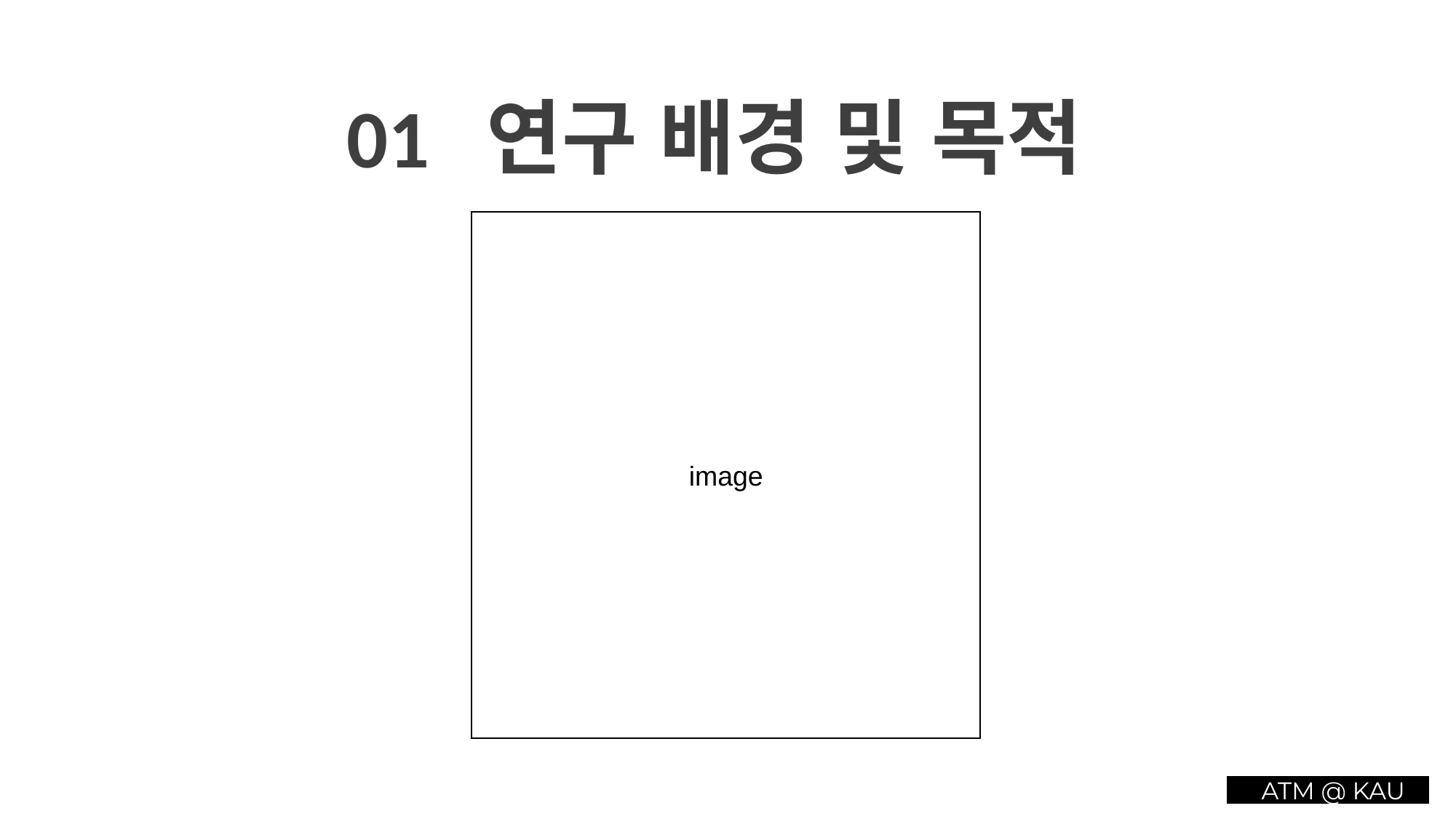

01
연구 배경 및 목적
image
ATM @ KAU